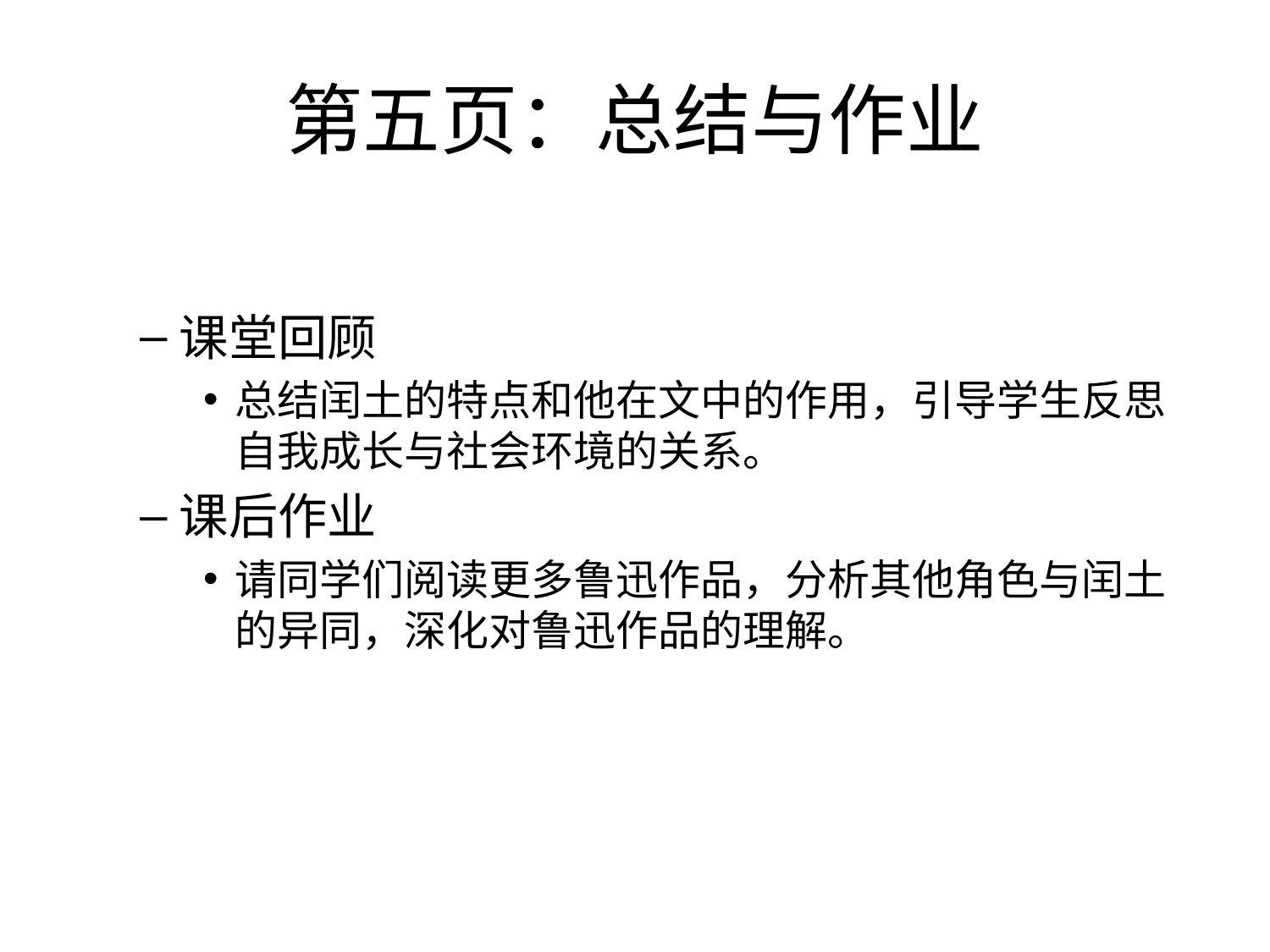

# 第五页：总结与作业

课堂回顾
总结闰土的特点和他在文中的作用，引导学生反思自我成长与社会环境的关系。
课后作业
请同学们阅读更多鲁迅作品，分析其他角色与闰土的异同，深化对鲁迅作品的理解。